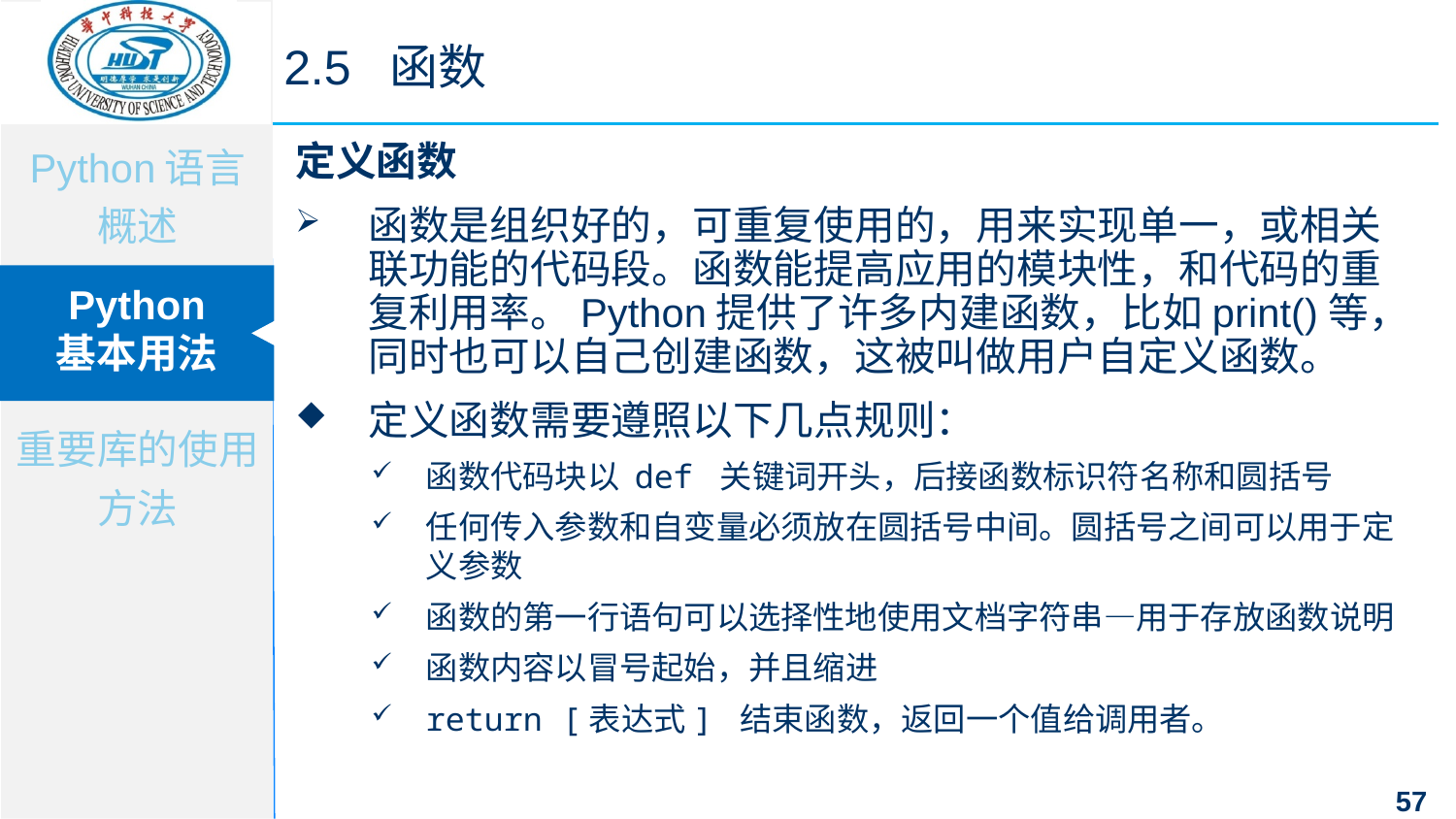

2.5  函数
定义函数
函数是组织好的，可重复使用的，用来实现单一，或相关联功能的代码段。函数能提高应用的模块性，和代码的重复利用率。Python提供了许多内建函数，比如print()等，同时也可以自己创建函数，这被叫做用户自定义函数。
定义函数需要遵照以下几点规则：
函数代码块以 def 关键词开头，后接函数标识符名称和圆括号
任何传入参数和自变量必须放在圆括号中间。圆括号之间可以用于定义参数
函数的第一行语句可以选择性地使用文档字符串—用于存放函数说明
函数内容以冒号起始，并且缩进
return [表达式] 结束函数，返回一个值给调用者。